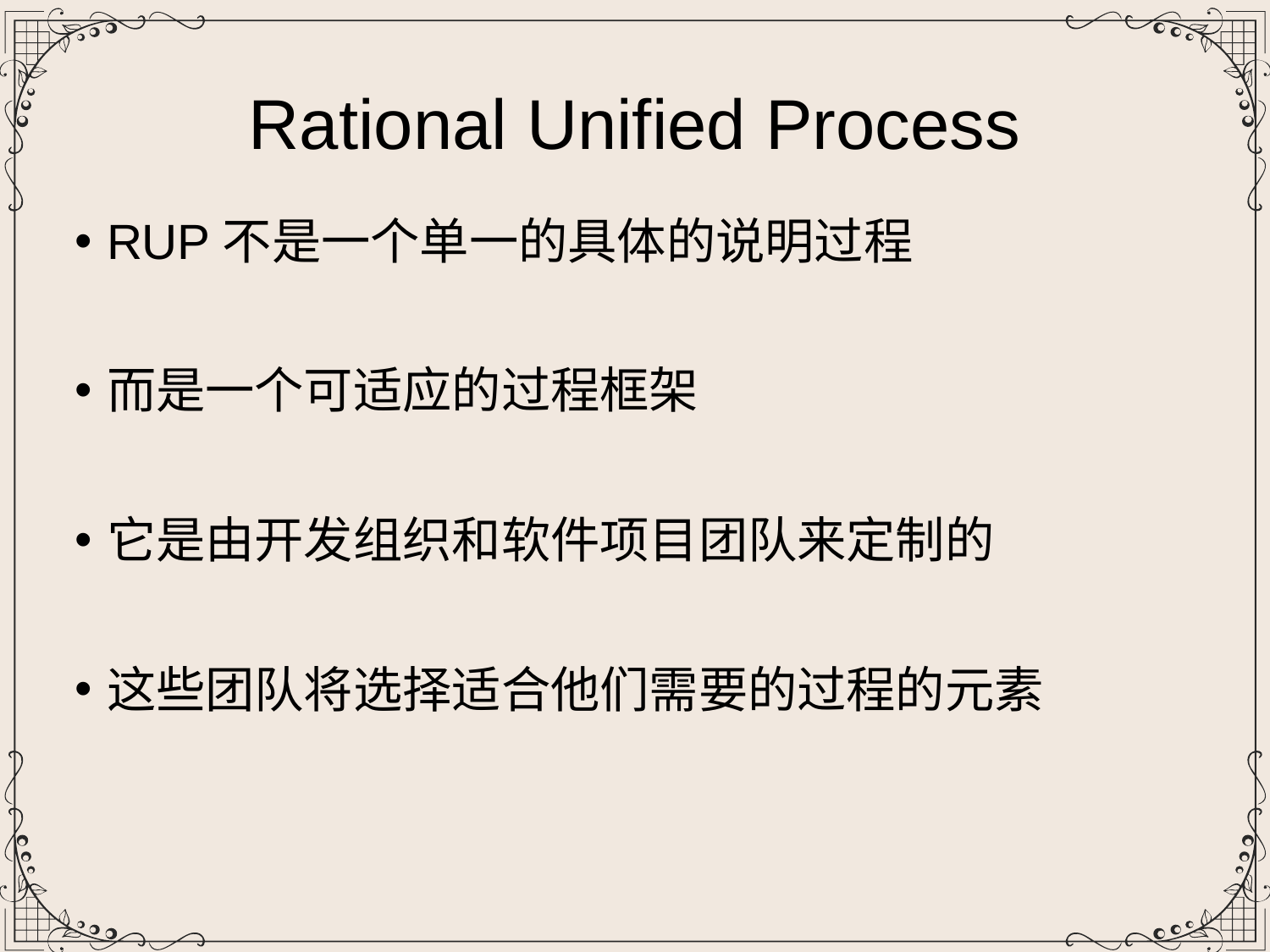

Rational Unified Process
RUP不是一个单一的具体的说明过程

而是一个可适应的过程框架

它是由开发组织和软件项目团队来定制的

这些团队将选择适合他们需要的过程的元素